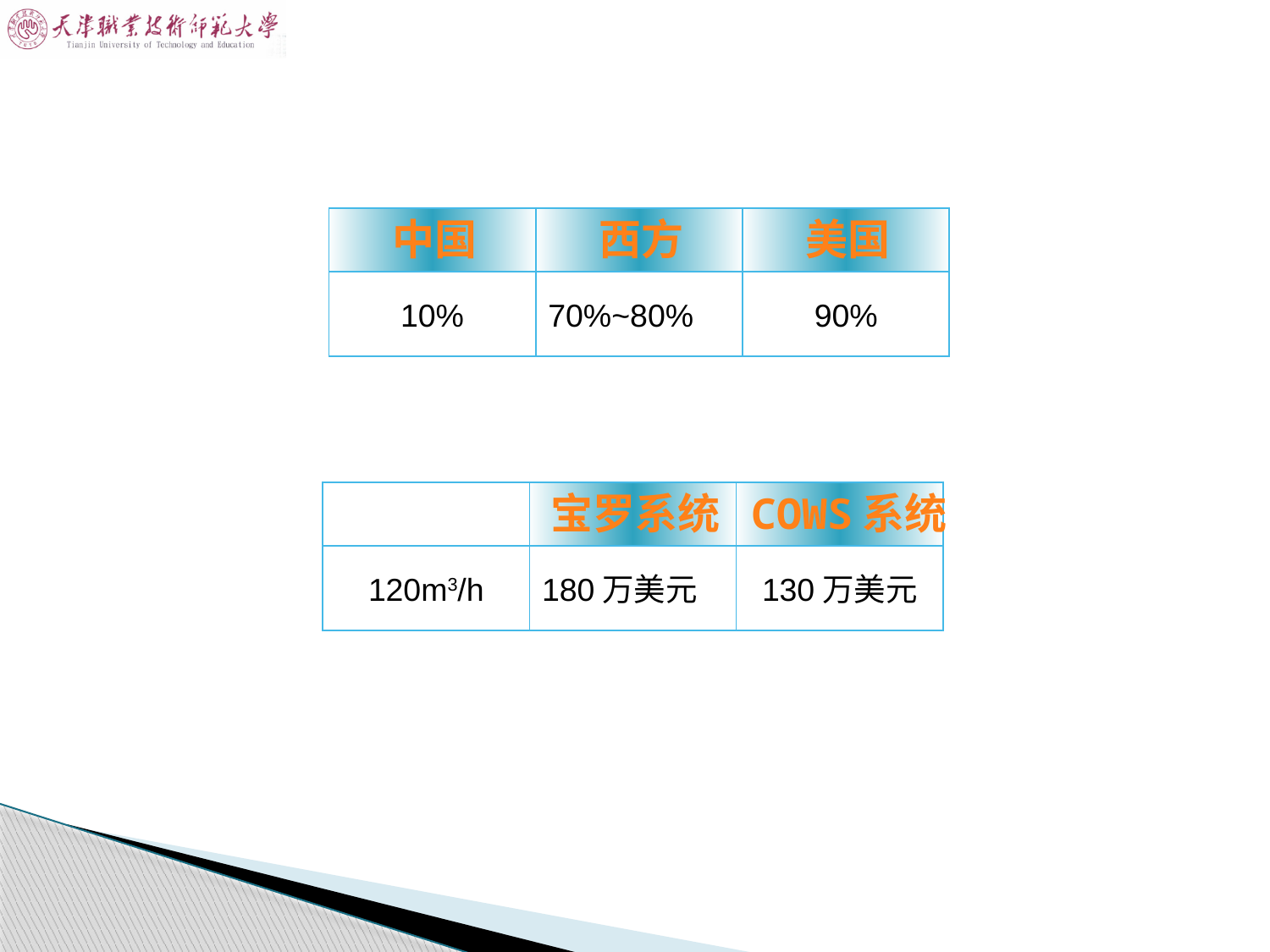

Sub title
Sub title

中国
西方
美国
10%
70%~80%
90%

宝罗系统
COWS系统
120m3/h
180万美元
130万美元